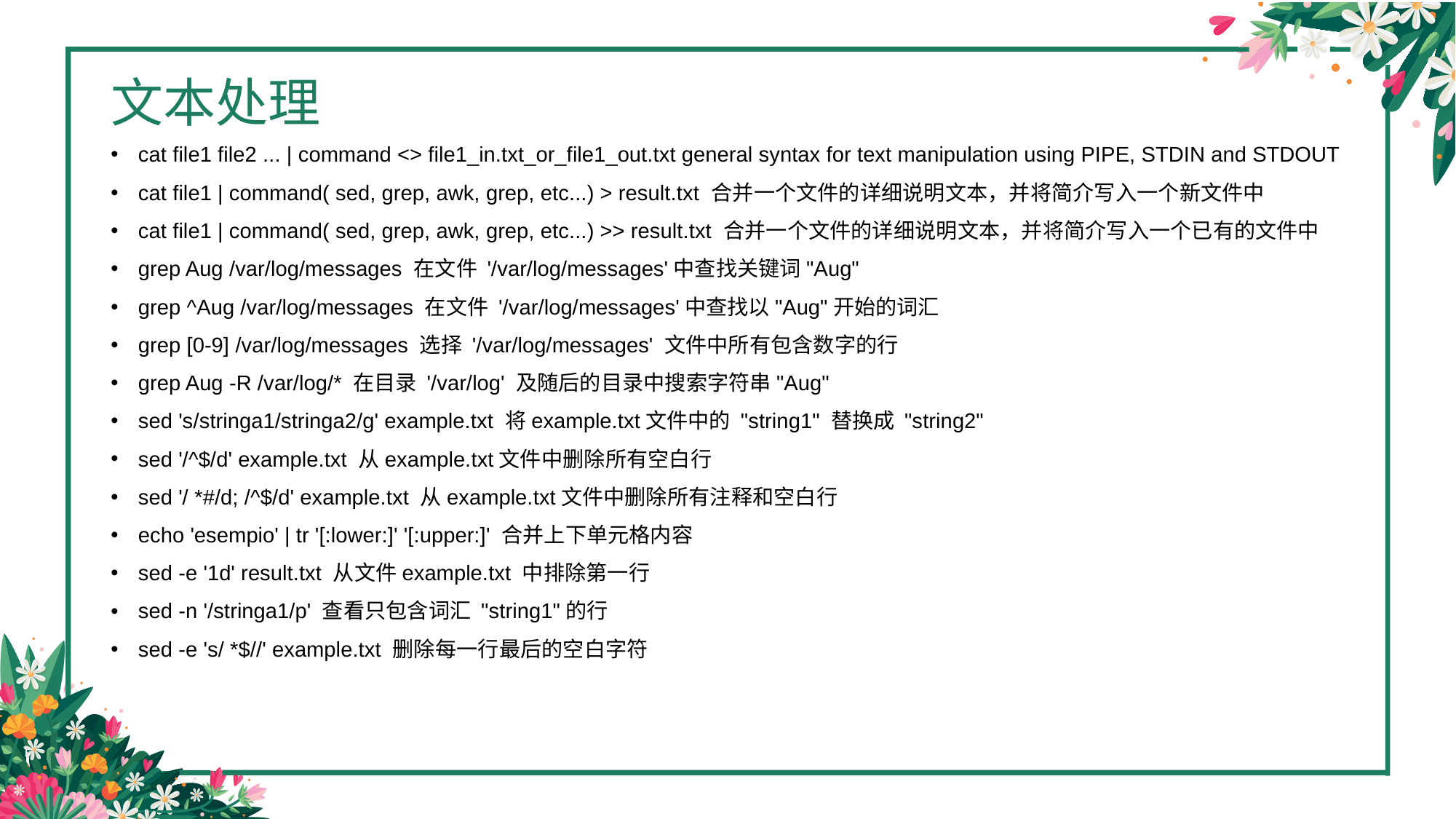

# 文本处理
cat file1 file2 ... | command <> file1_in.txt_or_file1_out.txt general syntax for text manipulation using PIPE, STDIN and STDOUT
cat file1 | command( sed, grep, awk, grep, etc...) > result.txt 合并一个文件的详细说明文本，并将简介写入一个新文件中
cat file1 | command( sed, grep, awk, grep, etc...) >> result.txt 合并一个文件的详细说明文本，并将简介写入一个已有的文件中
grep Aug /var/log/messages 在文件 '/var/log/messages'中查找关键词"Aug"
grep ^Aug /var/log/messages 在文件 '/var/log/messages'中查找以"Aug"开始的词汇
grep [0-9] /var/log/messages 选择 '/var/log/messages' 文件中所有包含数字的行
grep Aug -R /var/log/* 在目录 '/var/log' 及随后的目录中搜索字符串"Aug"
sed 's/stringa1/stringa2/g' example.txt 将example.txt文件中的 "string1" 替换成 "string2"
sed '/^$/d' example.txt 从example.txt文件中删除所有空白行
sed '/ *#/d; /^$/d' example.txt 从example.txt文件中删除所有注释和空白行
echo 'esempio' | tr '[:lower:]' '[:upper:]' 合并上下单元格内容
sed -e '1d' result.txt 从文件example.txt 中排除第一行
sed -n '/stringa1/p' 查看只包含词汇 "string1"的行
sed -e 's/ *$//' example.txt 删除每一行最后的空白字符